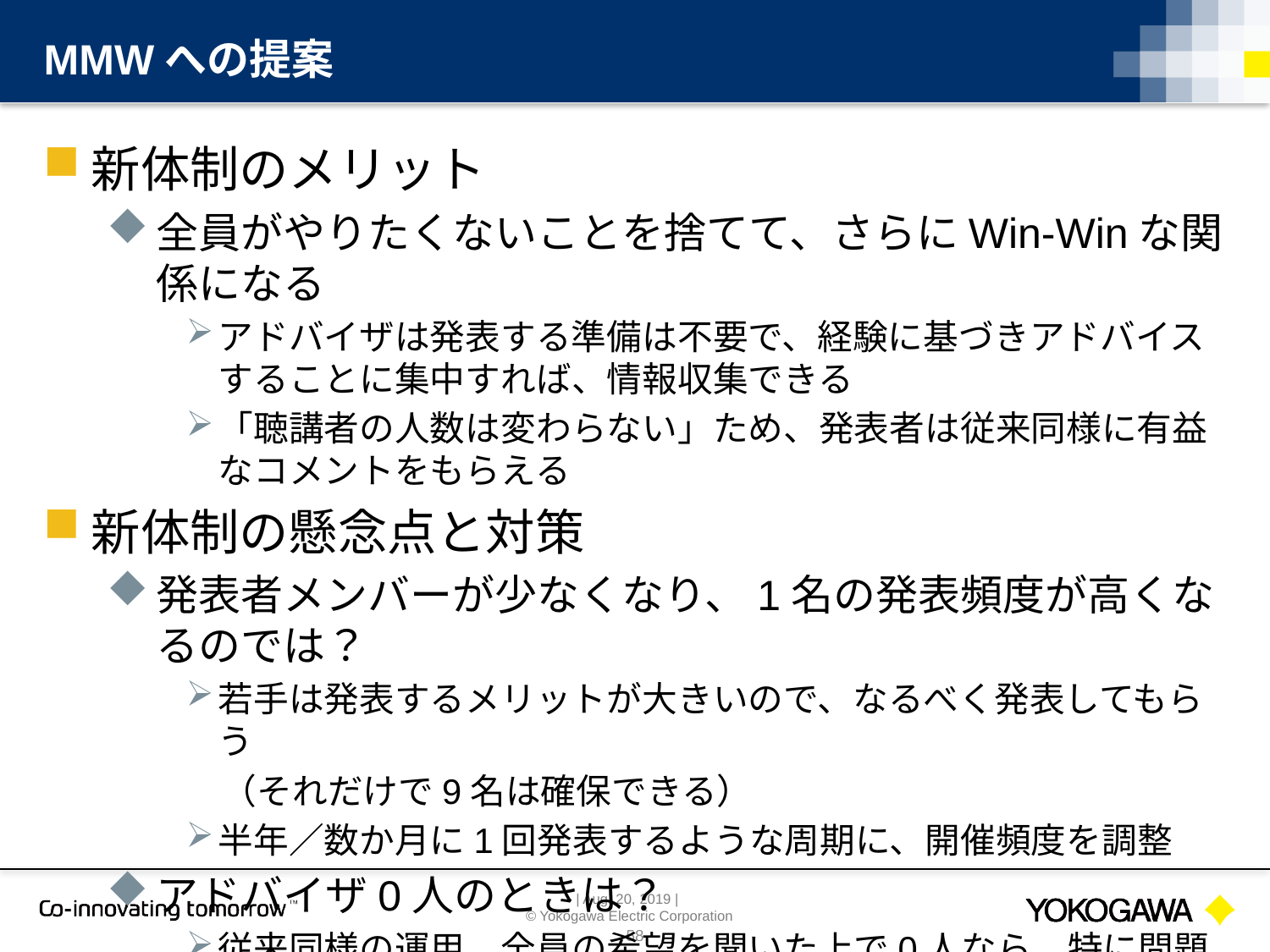

# MMWへの提案
新体制のメリット
全員がやりたくないことを捨てて、さらにWin-Winな関係になる
アドバイザは発表する準備は不要で、経験に基づきアドバイスすることに集中すれば、情報収集できる
「聴講者の人数は変わらない」ため、発表者は従来同様に有益なコメントをもらえる
新体制の懸念点と対策
発表者メンバーが少なくなり、1名の発表頻度が高くなるのでは？
若手は発表するメリットが大きいので、なるべく発表してもらう
　（それだけで9名は確保できる）
半年／数か月に1回発表するような周期に、開催頻度を調整
アドバイザ0人のときは？
従来同様の運用。全員の希望を聞いた上で0人なら、特に問題はない
58